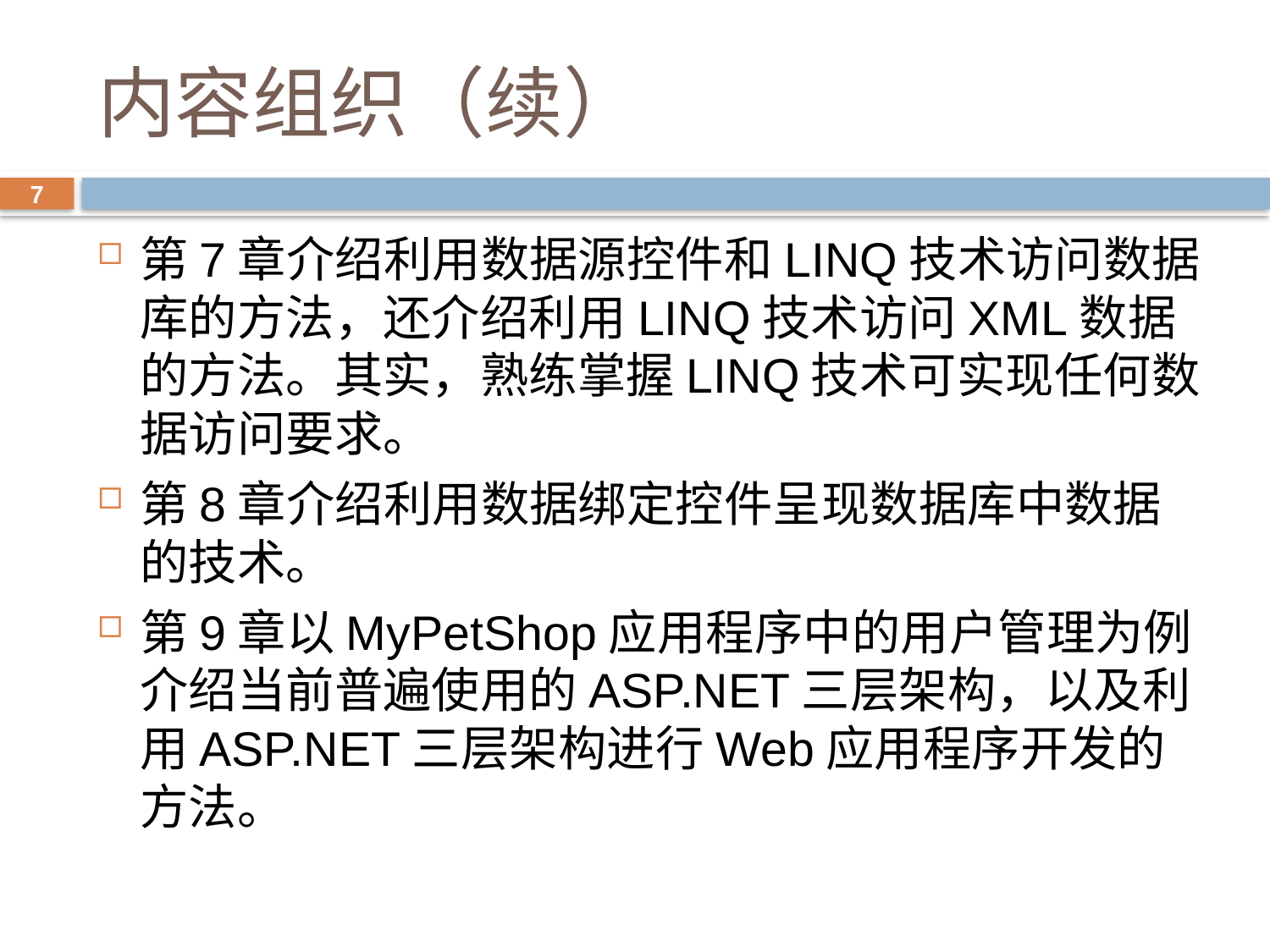

# 内容组织（续）
7
第7章介绍利用数据源控件和LINQ技术访问数据库的方法，还介绍利用LINQ技术访问XML数据的方法。其实，熟练掌握LINQ技术可实现任何数据访问要求。
第8章介绍利用数据绑定控件呈现数据库中数据的技术。
第9章以MyPetShop应用程序中的用户管理为例介绍当前普遍使用的ASP.NET三层架构，以及利用ASP.NET三层架构进行Web应用程序开发的方法。